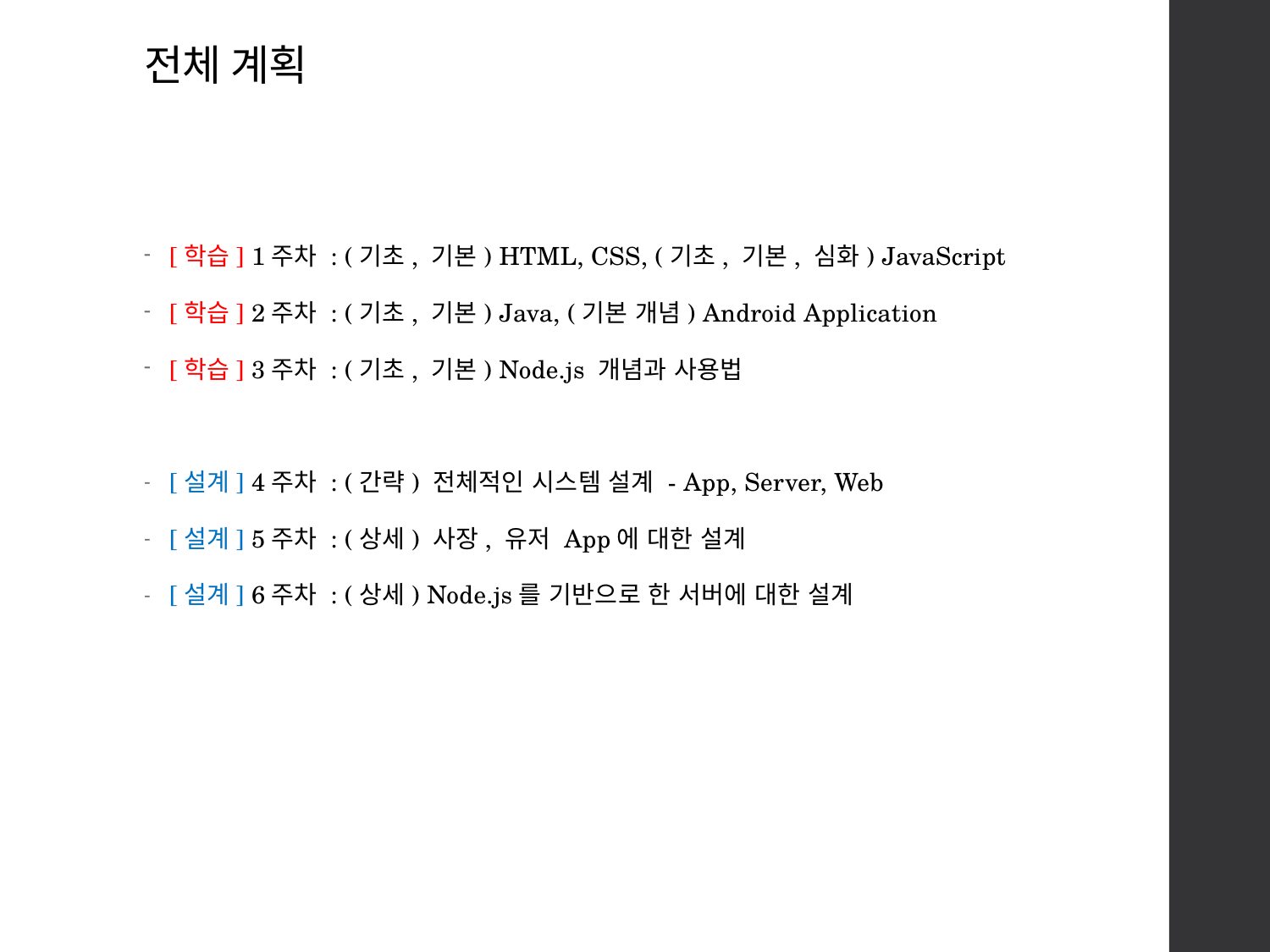

# 전체 계획

[학습] 1주차 : (기초, 기본) HTML, CSS, (기초, 기본, 심화) JavaScript
[학습] 2주차 : (기초, 기본) Java, (기본 개념) Android Application
[학습] 3주차 : (기초, 기본) Node.js 개념과 사용법

[설계] 4주차 : (간략) 전체적인 시스템 설계 - App, Server, Web
[설계] 5주차 : (상세) 사장, 유저 App에 대한 설계
[설계] 6주차 : (상세) Node.js를 기반으로 한 서버에 대한 설계